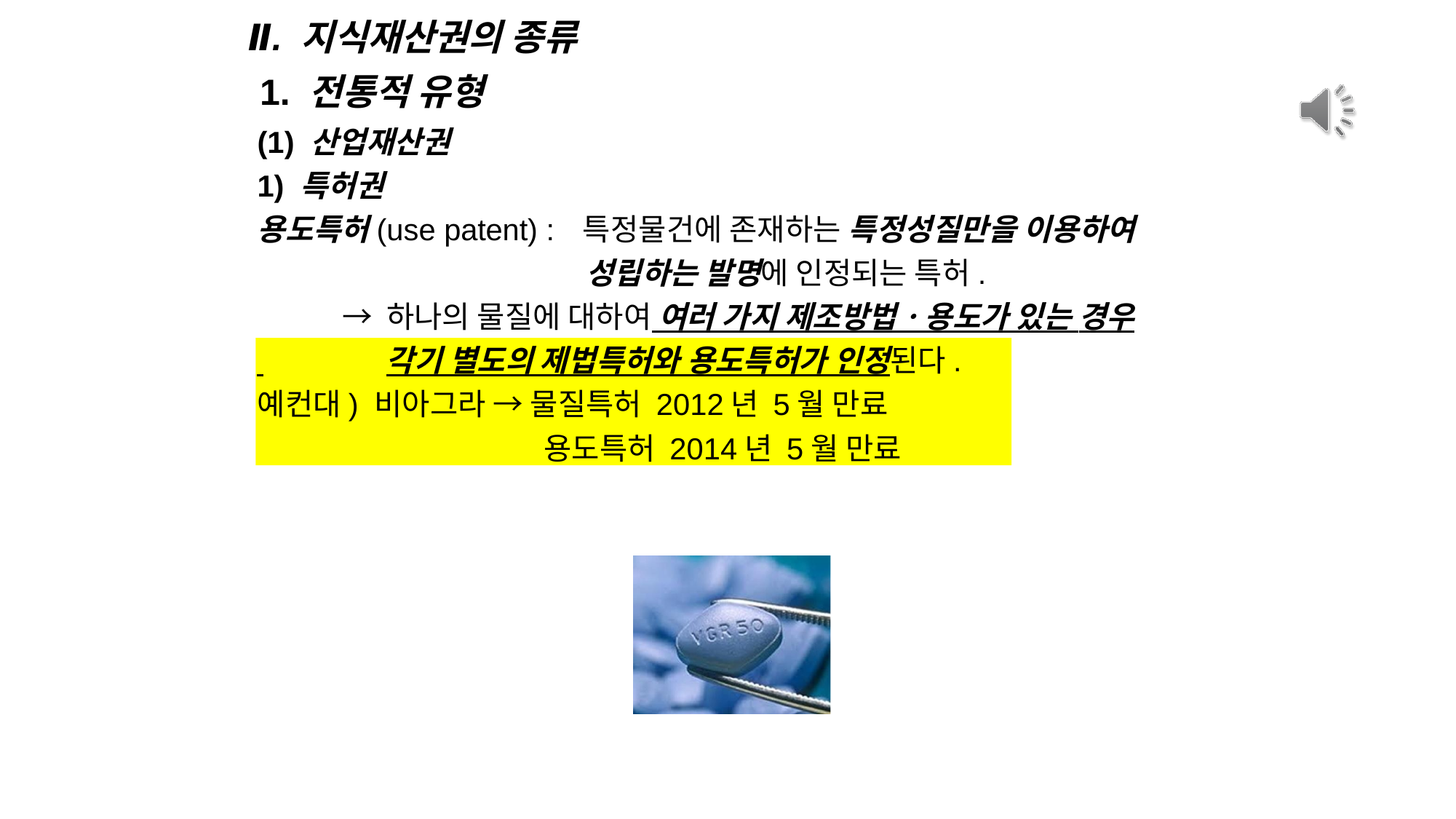

# Ⅱ. 지식재산권의 종류
1. 전통적 유형
(1) 산업재산권
1) 특허권
용도특허(use patent) :	특정물건에 존재하는 특정성질만을 이용하여
성립하는 발명에 인정되는 특허.
→ 하나의 물질에 대하여 여러 가지 제조방법ㆍ용도가 있는 경우

 	각기 별도의 제법특허와 용도특허가 인정된다.
예컨대) 비아그라 → 물질특허 2012년 5월 만료
용도특허 2014년 5월 만료